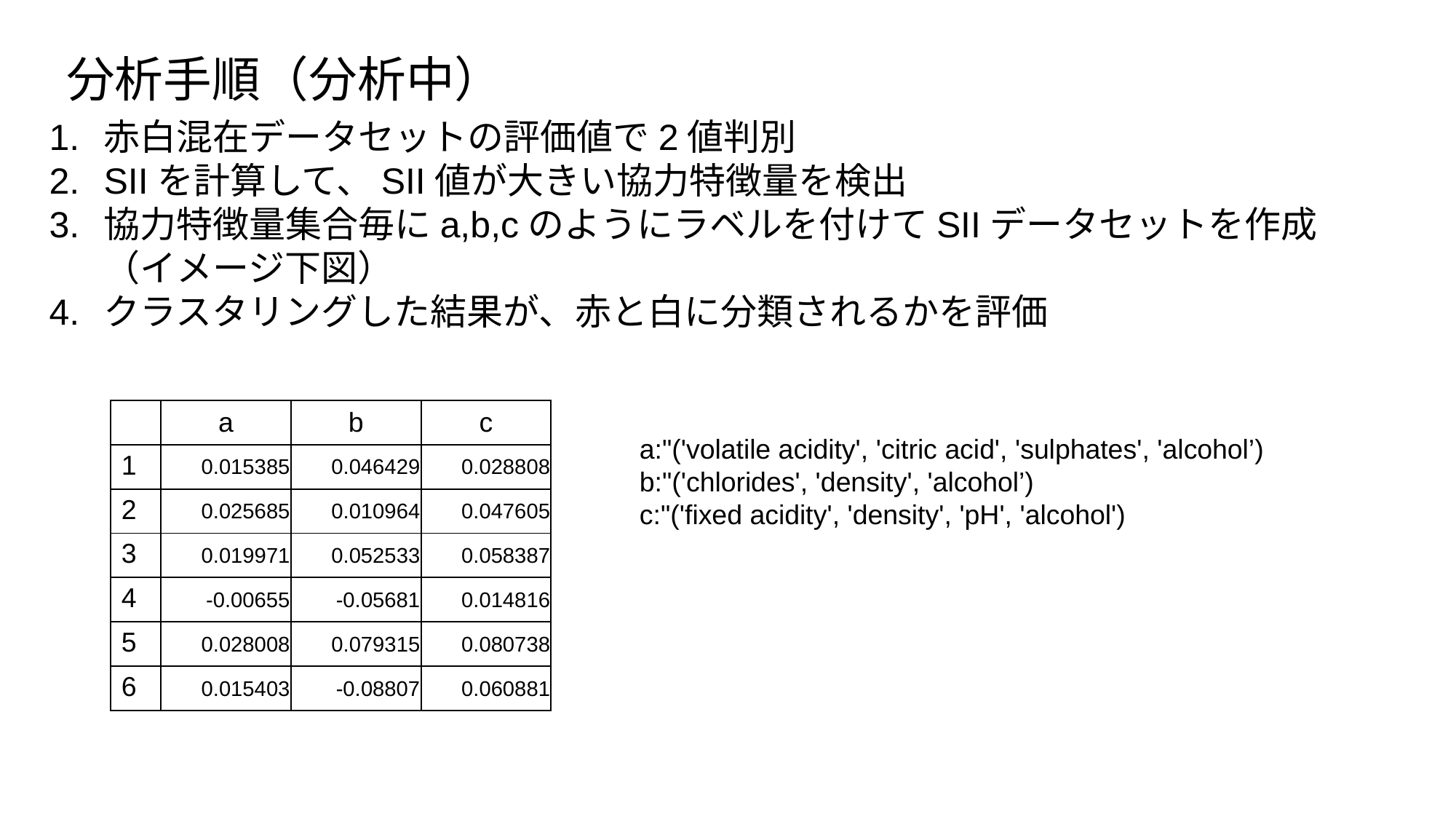

分析手順（分析中）
赤白混在データセットの評価値で2値判別
SIIを計算して、SII値が大きい協力特徴量を検出
協力特徴量集合毎にa,b,cのようにラベルを付けてSIIデータセットを作成（イメージ下図）
クラスタリングした結果が、赤と白に分類されるかを評価
|  | a | b | c |
| --- | --- | --- | --- |
| 1 | 0.015385 | 0.046429 | 0.028808 |
| 2 | 0.025685 | 0.010964 | 0.047605 |
| 3 | 0.019971 | 0.052533 | 0.058387 |
| 4 | -0.00655 | -0.05681 | 0.014816 |
| 5 | 0.028008 | 0.079315 | 0.080738 |
| 6 | 0.015403 | -0.08807 | 0.060881 |
a:"('volatile acidity', 'citric acid', 'sulphates', 'alcohol’)
b:"('chlorides', 'density', 'alcohol’)
c:"('fixed acidity', 'density', 'pH', 'alcohol')